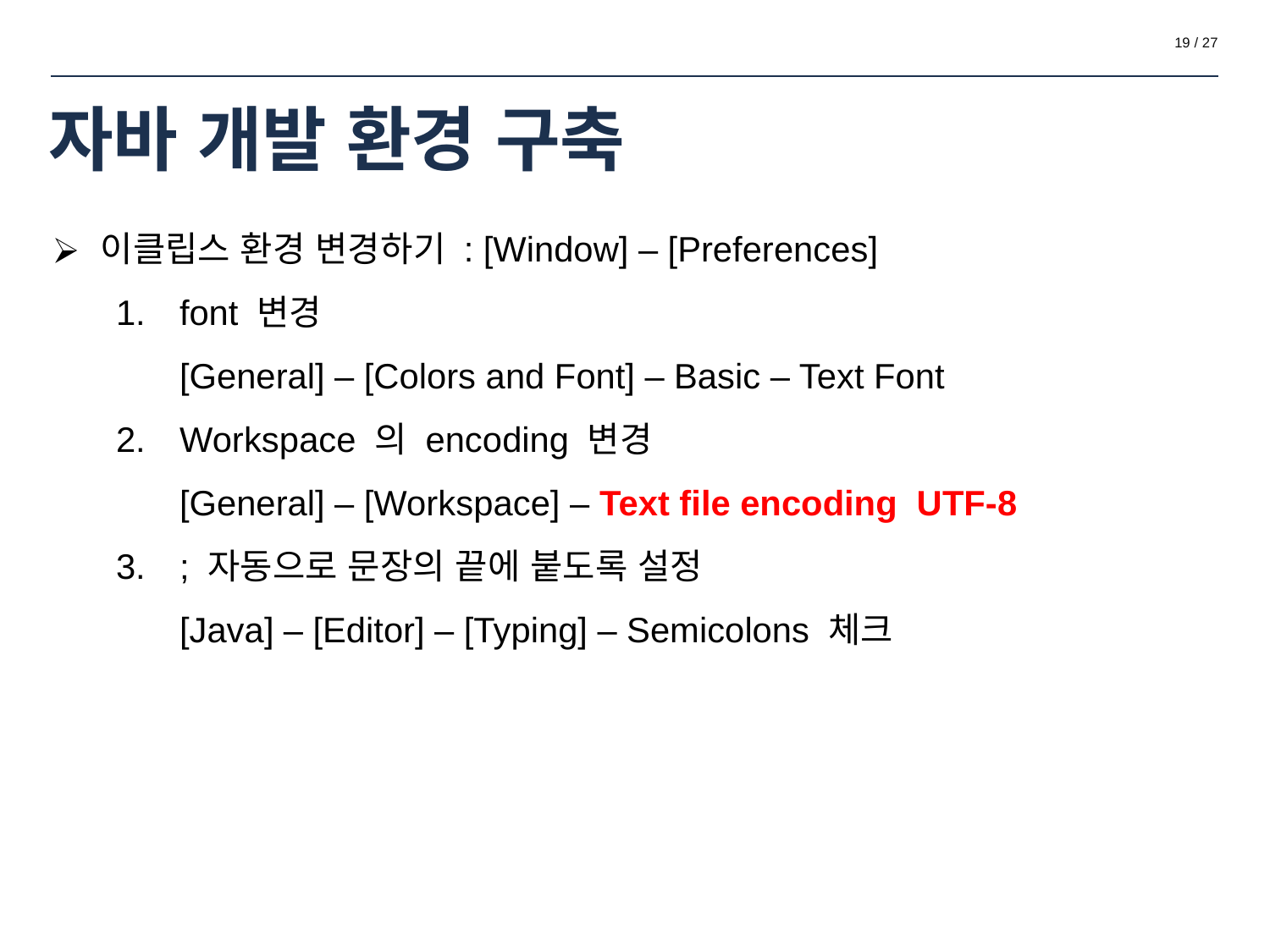

19 / 27
# 자바 개발 환경 구축
이클립스 환경 변경하기 : [Window] – [Preferences]
font 변경
[General] – [Colors and Font] – Basic – Text Font
Workspace 의 encoding 변경
[General] – [Workspace] – Text file encoding  UTF-8
; 자동으로 문장의 끝에 붙도록 설정
[Java] – [Editor] – [Typing] – Semicolons 체크